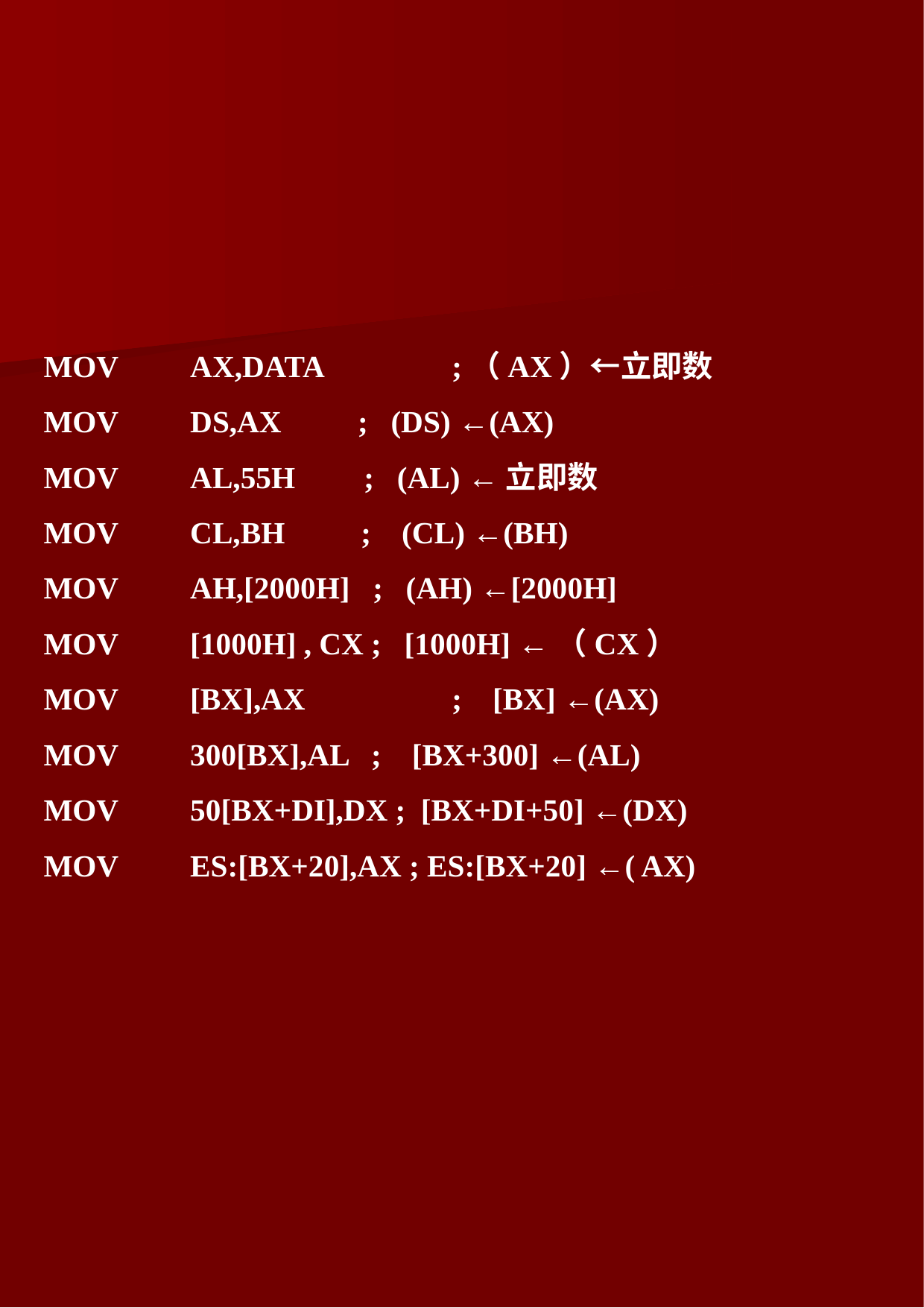

MOV	AX,DATA	     ;（AX）←立即数
MOV	DS,AX          ;   (DS) ←(AX)
MOV	AL,55H         ;   (AL) ←立即数
MOV	CL,BH          ;    (CL) ←(BH)
MOV	AH,[2000H]   ;   (AH) ←[2000H]
MOV	[1000H] , CX ;   [1000H] ←（CX）
MOV	[BX],AX	     ;    [BX] ←(AX)
MOV	300[BX],AL   ;    [BX+300] ←(AL)
MOV	50[BX+DI],DX ;  [BX+DI+50] ←(DX)
MOV	ES:[BX+20],AX ; ES:[BX+20] ←( AX)